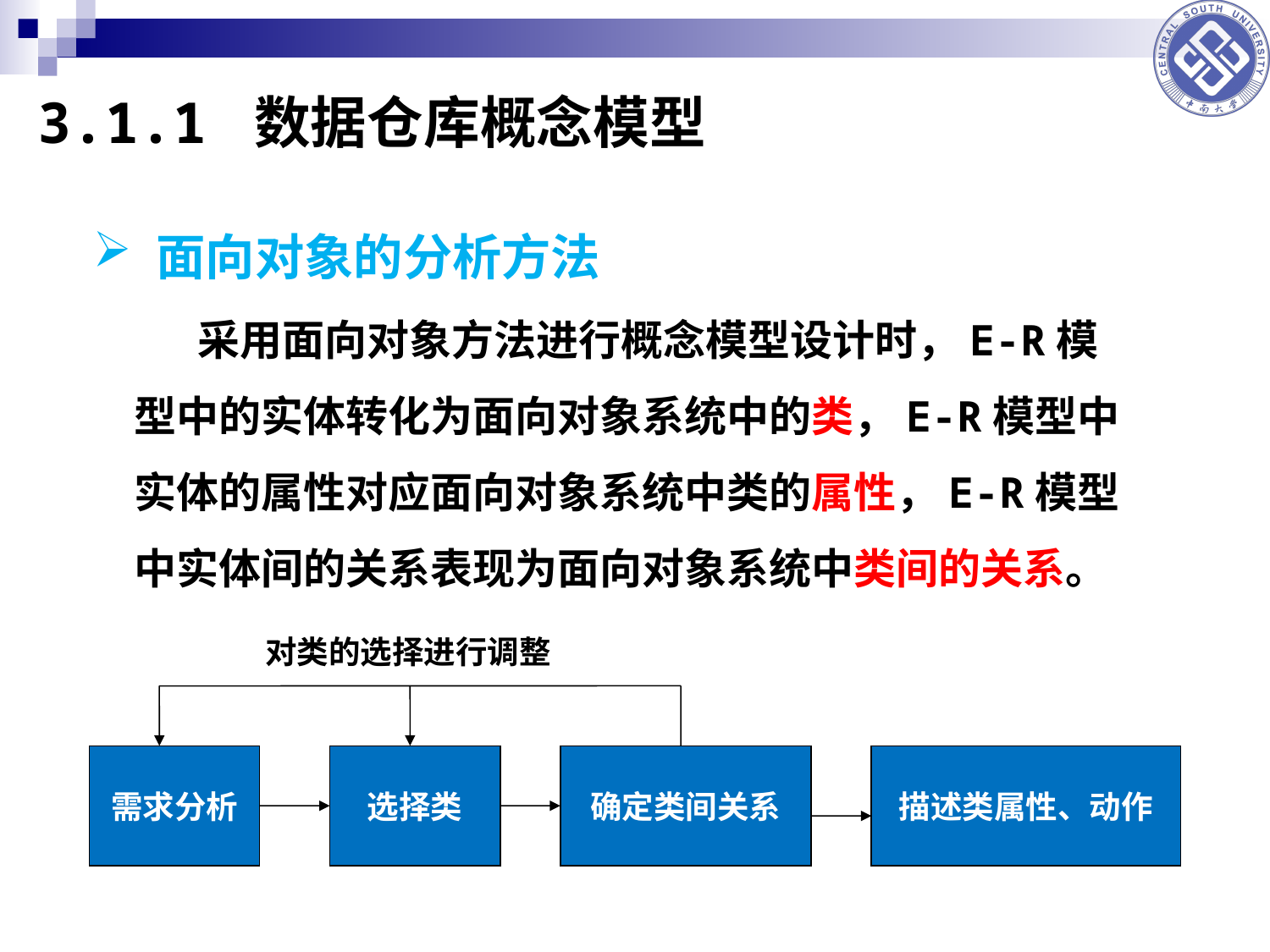

3.1.1 数据仓库概念模型
面向对象的分析方法
采用面向对象方法进行概念模型设计时，E-R模型中的实体转化为面向对象系统中的类，E-R模型中实体的属性对应面向对象系统中类的属性，E-R模型中实体间的关系表现为面向对象系统中类间的关系。
对类的选择进行调整

需求分析
选择类
确定类间关系
描述类属性、动作